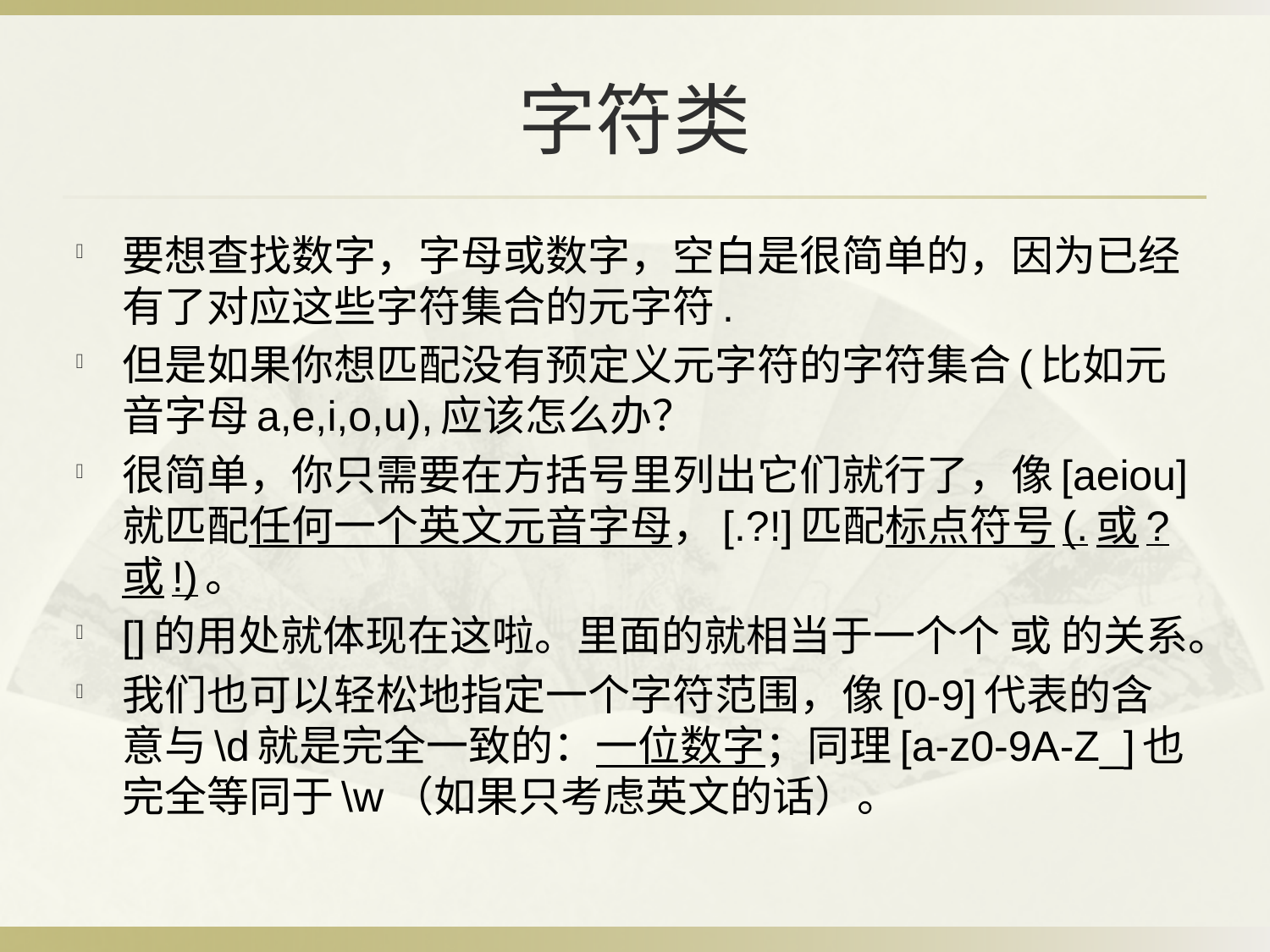

# 字符类
要想查找数字，字母或数字，空白是很简单的，因为已经有了对应这些字符集合的元字符.
但是如果你想匹配没有预定义元字符的字符集合(比如元音字母a,e,i,o,u),应该怎么办？
很简单，你只需要在方括号里列出它们就行了，像[aeiou]就匹配任何一个英文元音字母，[.?!]匹配标点符号(.或?或!)。
[]的用处就体现在这啦。里面的就相当于一个个 或 的关系。
我们也可以轻松地指定一个字符范围，像[0-9]代表的含意与\d就是完全一致的：一位数字；同理[a-z0-9A-Z_]也完全等同于\w（如果只考虑英文的话）。